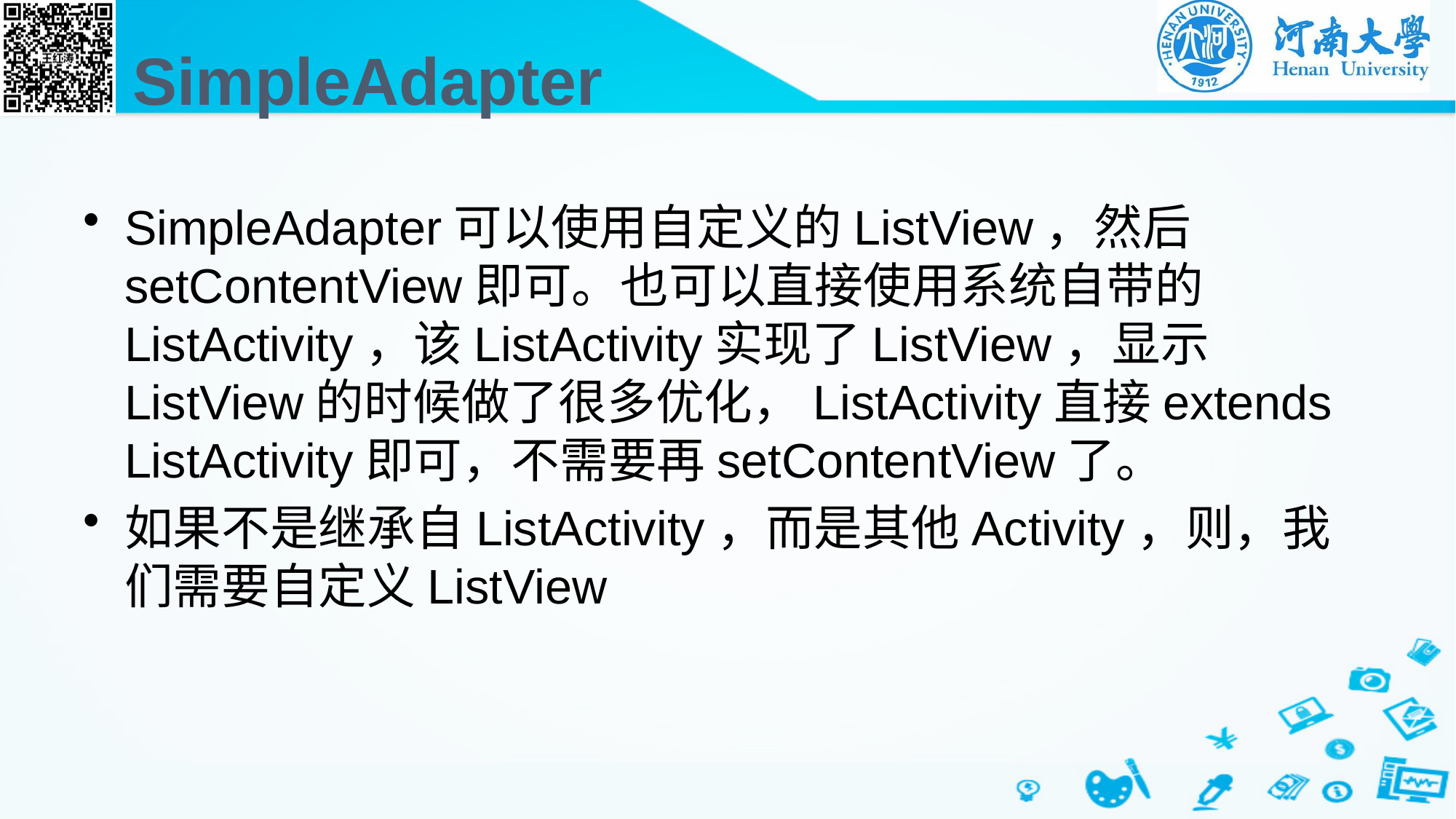

# SimpleAdapter
SimpleAdapter可以使用自定义的ListView，然后setContentView即可。也可以直接使用系统自带的ListActivity，该ListActivity实现了ListView，显示ListView的时候做了很多优化，ListActivity直接extends ListActivity即可，不需要再setContentView了。
如果不是继承自ListActivity，而是其他Activity，则，我们需要自定义ListView